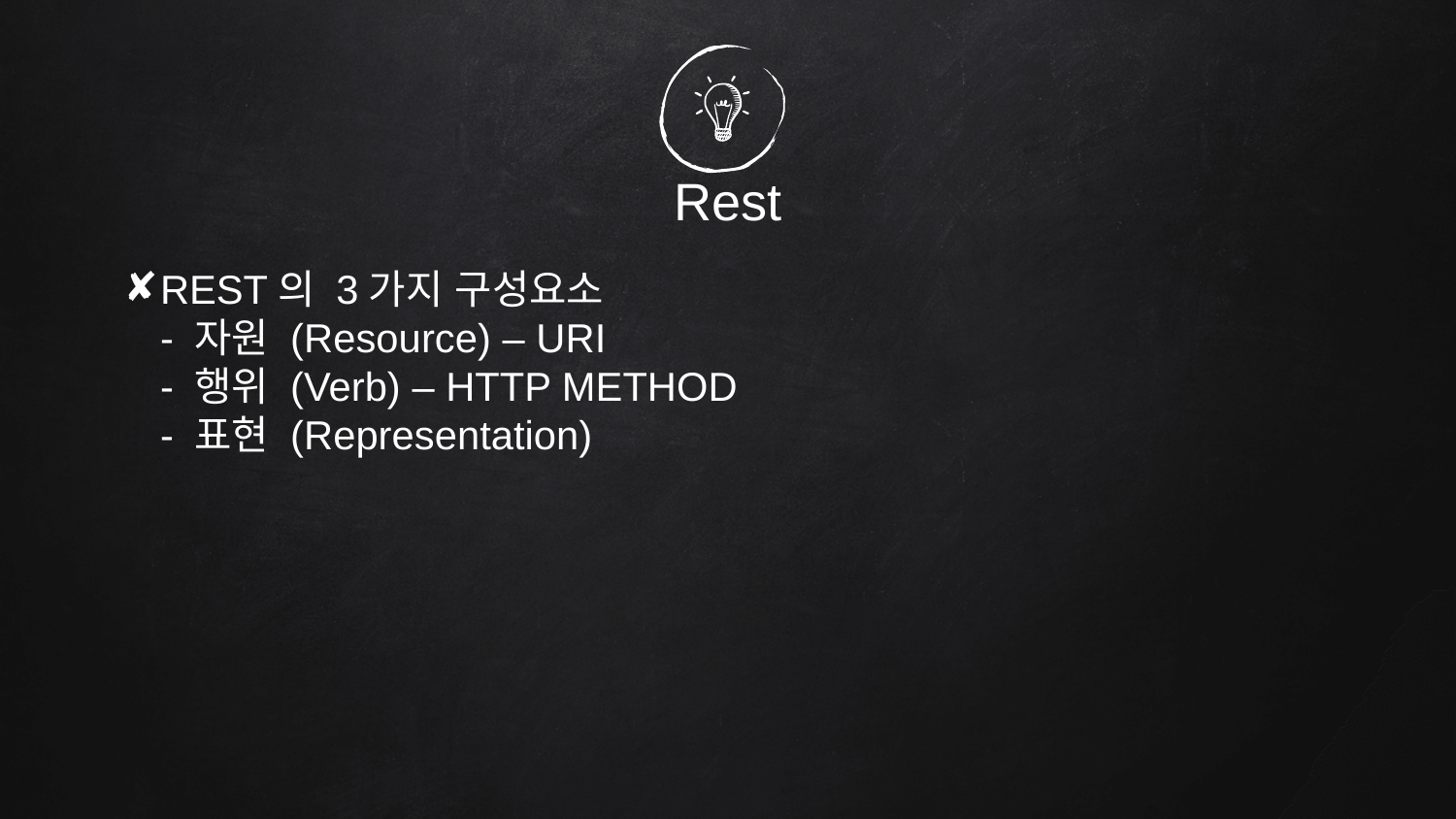

# Rest
REST의 3가지 구성요소
	- 자원 (Resource) – URI
	- 행위 (Verb) – HTTP METHOD
	- 표현 (Representation)